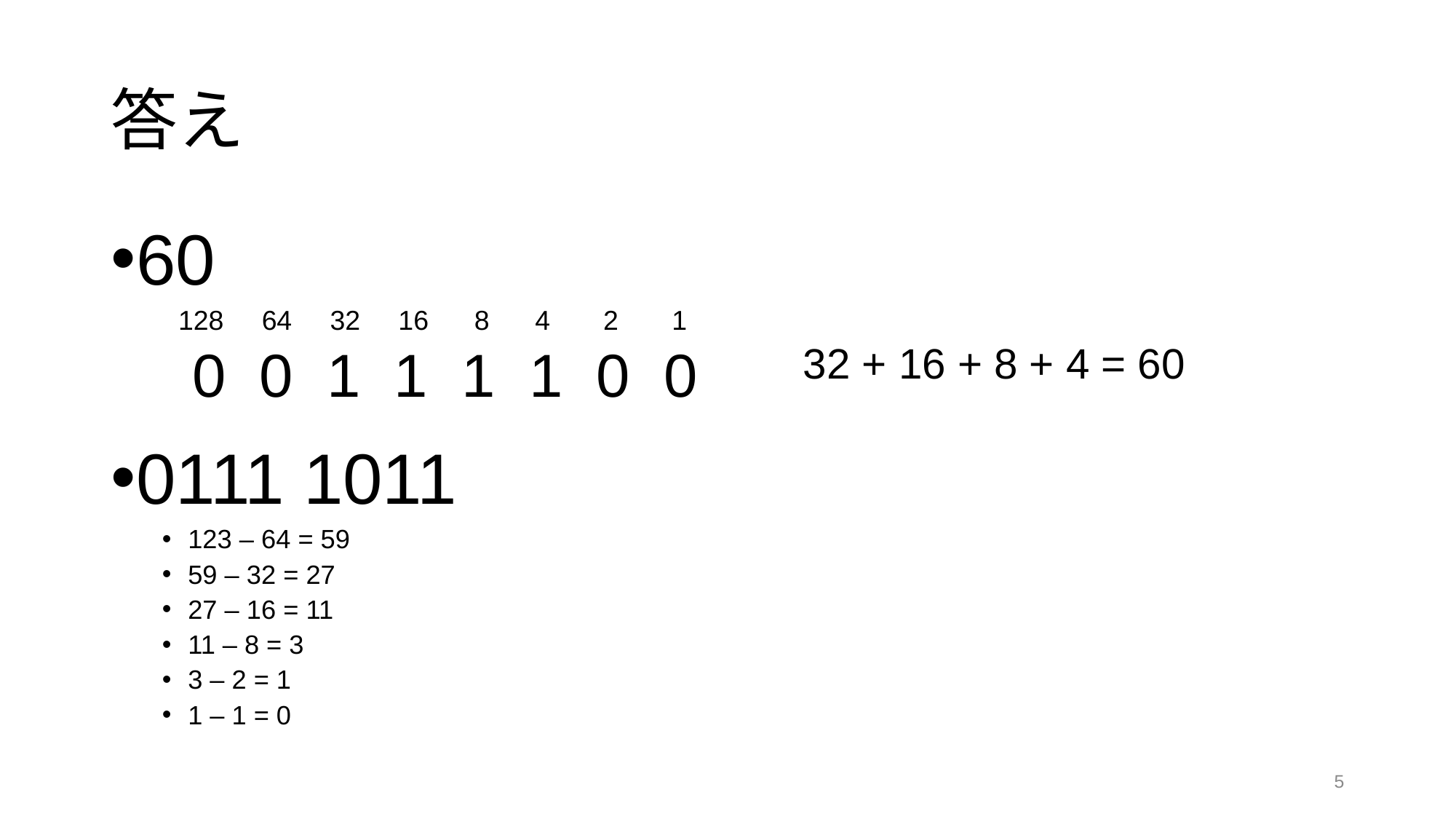

# 答え
60

0111 1011
123 – 64 = 59
59 – 32 = 27
27 – 16 = 11
11 – 8 = 3
3 – 2 = 1
1 – 1 = 0

128     64     32     16      8      4       2       1
0  0  1  1  1  1  0  0
32 + 16 + 8 + 4 = 60
5